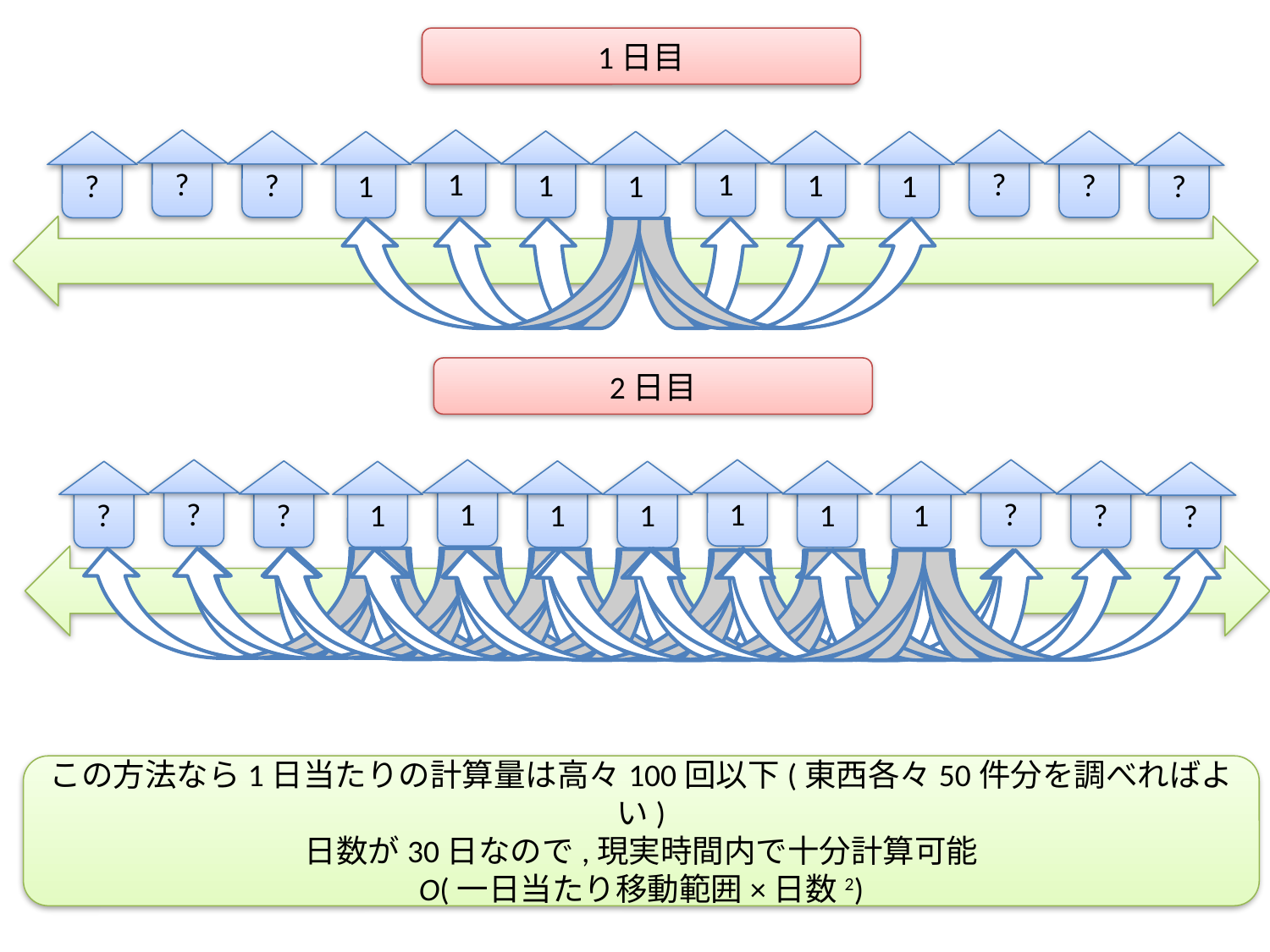

1日目

?

1

1

?

?

1

1

?

?

1

1

1

?

2日目

?

1

1

?

?

1

1

?

?

1

1

1

?

この方法なら1日当たりの計算量は高々100回以下(東西各々50件分を調べればよい)
日数が30日なので,現実時間内で十分計算可能
O(一日当たり移動範囲×日数2)